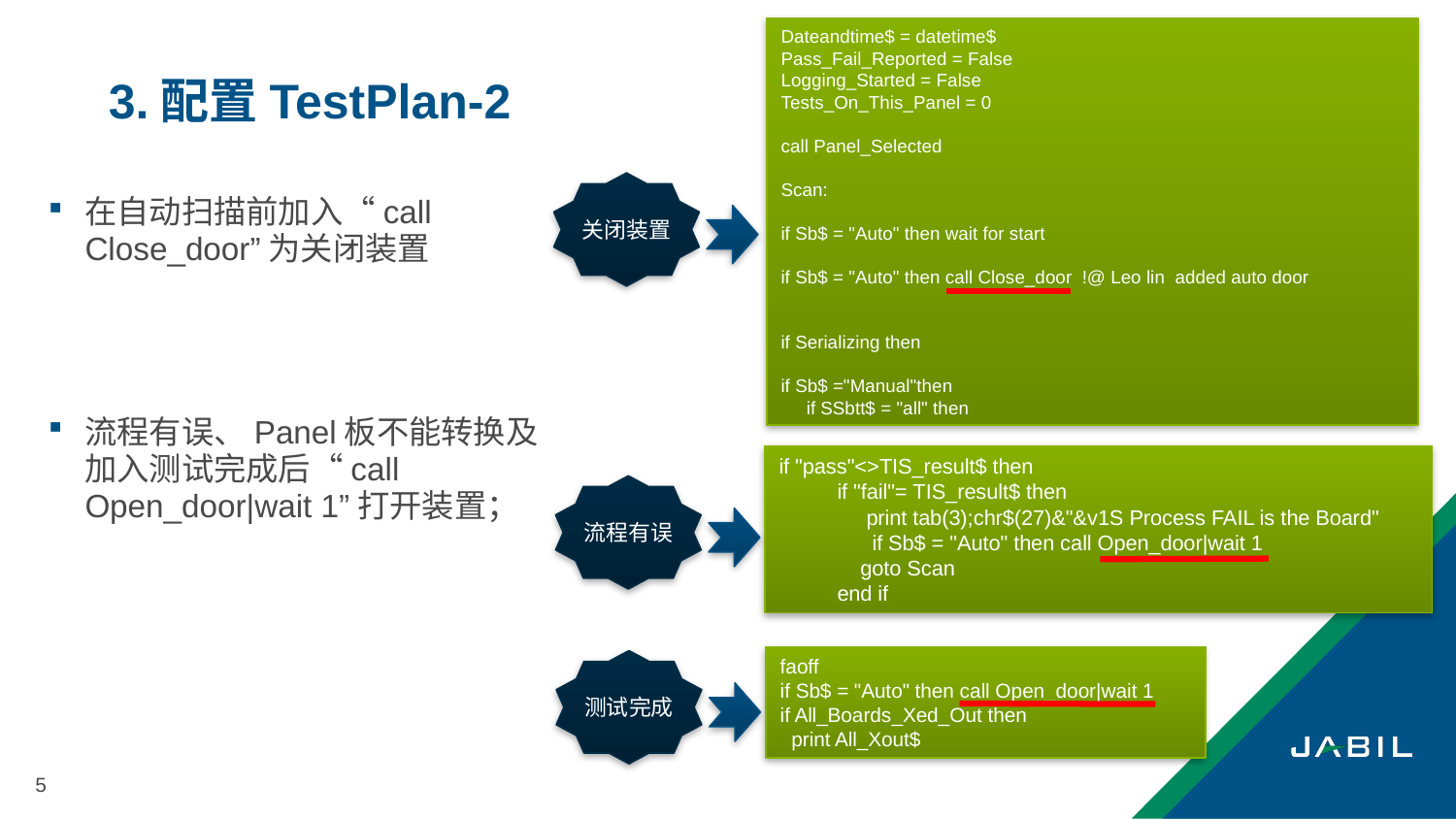

Dateandtime$ = datetime$
Pass_Fail_Reported = False
Logging_Started = False
Tests_On_This_Panel = 0

call Panel_Selected

Scan:

if Sb$ = "Auto" then wait for start

if Sb$ = "Auto" then call Close_door  !@ Leo lin  added auto door

if Serializing then

if Sb$ ="Manual"then
     if SSbtt$ = "all" then
# 3.配置TestPlan-2
关闭装置
在自动扫描前加入“call Close_door”为关闭装置

流程有误、Panel板不能转换及加入测试完成后“call Open_door|wait 1”打开装置；

if "pass"<>TIS_result$ then
          if "fail"= TIS_result$ then
               print tab(3);chr$(27)&"&v1S Process FAIL is the Board"
                if Sb$ = "Auto" then call Open_door|wait 1
              goto Scan
          end if
流程有误

faoff
if Sb$ = "Auto" then call Open_door|wait 1
if All_Boards_Xed_Out then
  print All_Xout$
测试完成